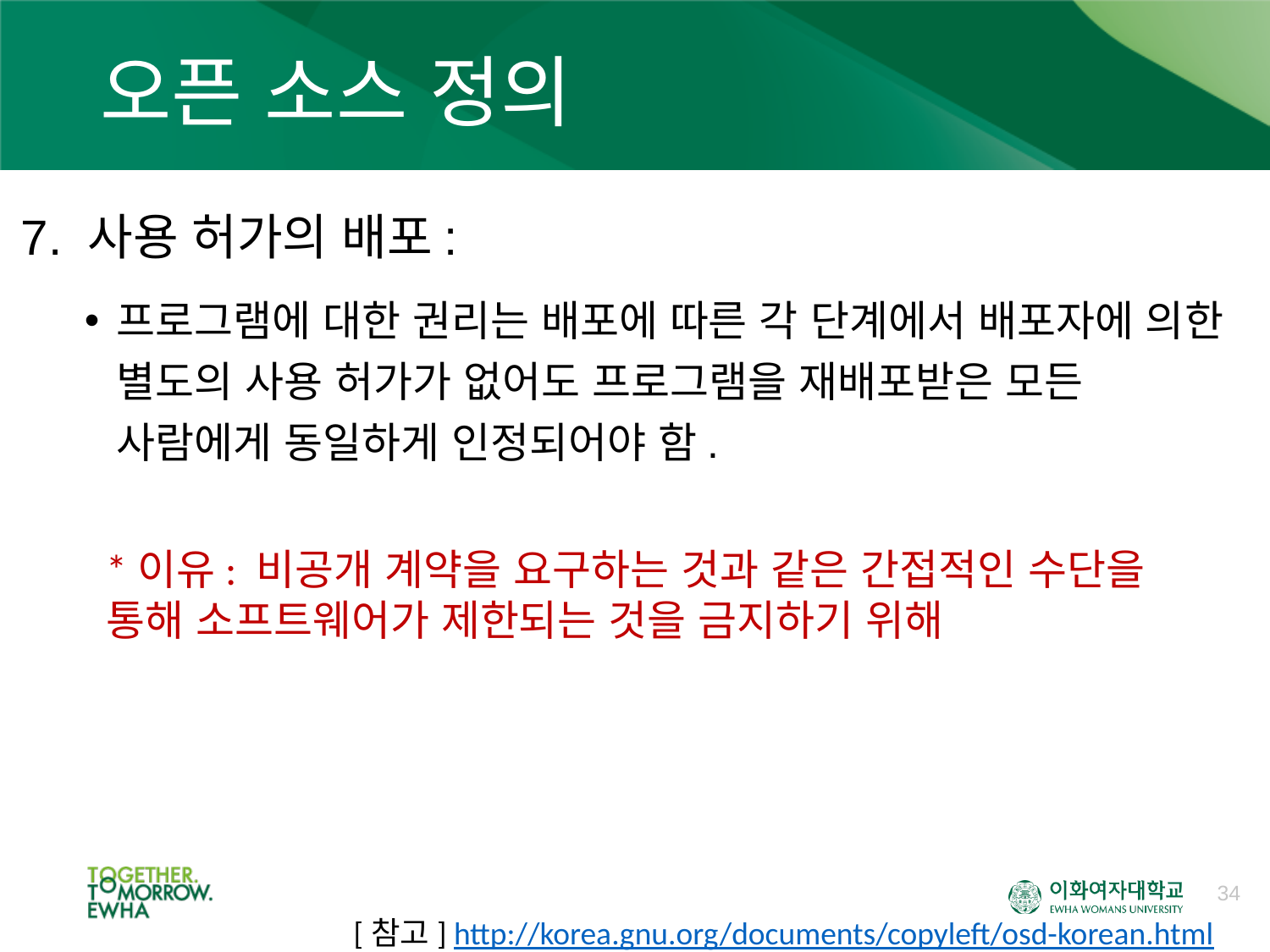

# 오픈 소스 정의
7. 사용 허가의 배포:
프로그램에 대한 권리는 배포에 따른 각 단계에서 배포자에 의한 별도의 사용 허가가 없어도 프로그램을 재배포받은 모든 사람에게 동일하게 인정되어야 함.
*이유: 비공개 계약을 요구하는 것과 같은 간접적인 수단을 통해 소프트웨어가 제한되는 것을 금지하기 위해
34
[참고] http://korea.gnu.org/documents/copyleft/osd-korean.html